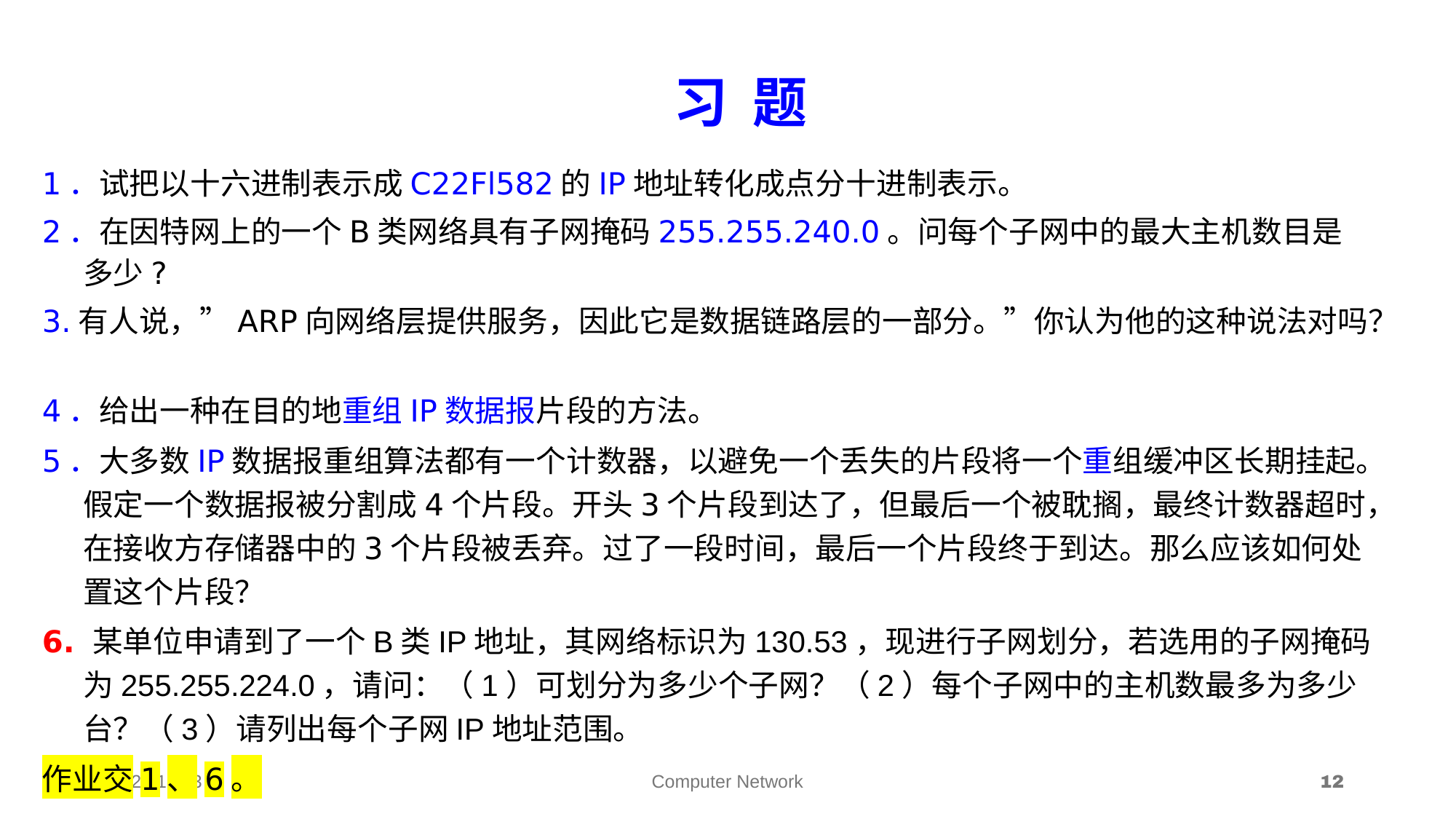

习  题
1．试把以十六进制表示成C22Fl582的IP地址转化成点分十进制表示。
2．在因特网上的一个B类网络具有子网掩码255.255.240.0。问每个子网中的最大主机数目是多少?
3.有人说，”ARP向网络层提供服务，因此它是数据链路层的一部分。”你认为他的这种说法对吗？
4．给出一种在目的地重组IP数据报片段的方法。
5．大多数IP数据报重组算法都有一个计数器，以避免一个丢失的片段将一个重组缓冲区长期挂起。假定一个数据报被分割成4个片段。开头3个片段到达了，但最后一个被耽搁，最终计数器超时，在接收方存储器中的3个片段被丢弃。过了一段时间，最后一个片段终于到达。那么应该如何处置这个片段？
6. 某单位申请到了一个B类IP地址，其网络标识为130.53，现进行子网划分，若选用的子网掩码为255.255.224.0，请问：（1）可划分为多少个子网？（2）每个子网中的主机数最多为多少台？（3）请列出每个子网IP地址范围。
作业交1、6。

Computer Network
12
2024/12/23